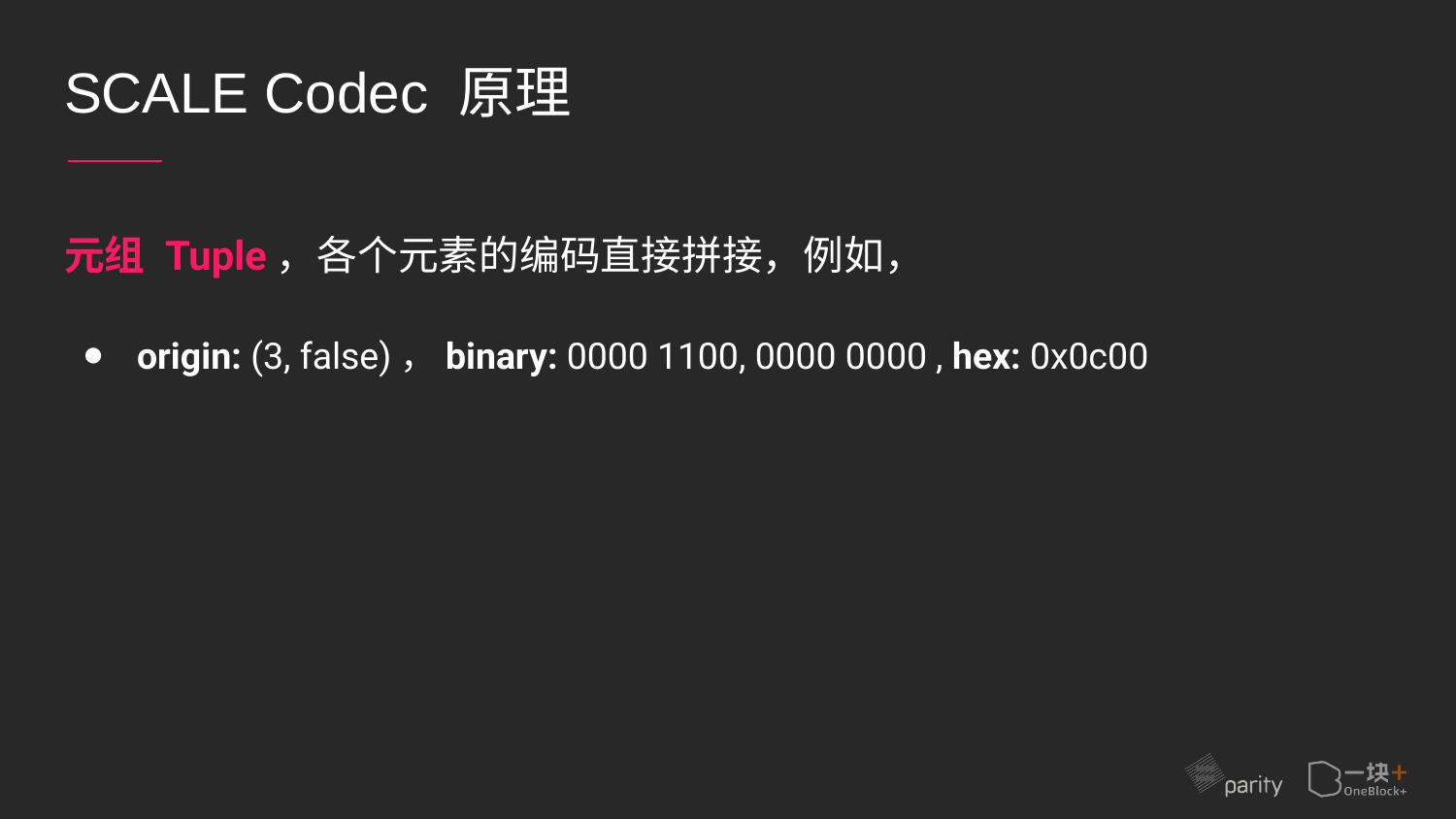

# SCALE Codec 原理
元组 Tuple，各个元素的编码直接拼接，例如，
origin: (3, false)，binary: 0000 1100, 0000 0000 , hex: 0x0c00